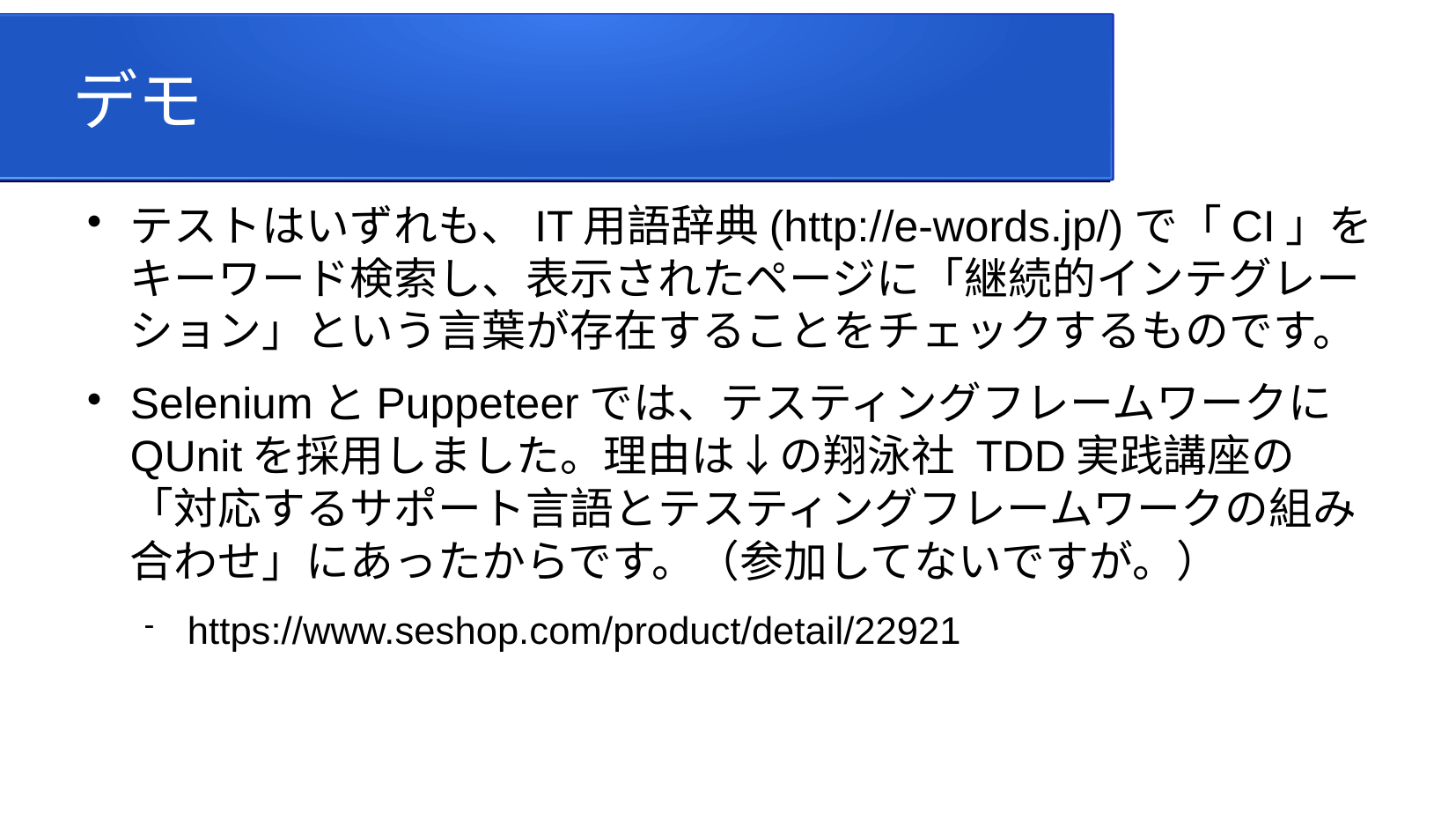

デモ
テストはいずれも、IT用語辞典(http://e-words.jp/)で「CI」をキーワード検索し、表示されたページに「継続的インテグレーション」という言葉が存在することをチェックするものです。
SeleniumとPuppeteerでは、テスティングフレームワークにQUnitを採用しました。理由は↓の翔泳社 TDD実践講座の「対応するサポート言語とテスティングフレームワークの組み合わせ」にあったからです。（参加してないですが。）
https://www.seshop.com/product/detail/22921